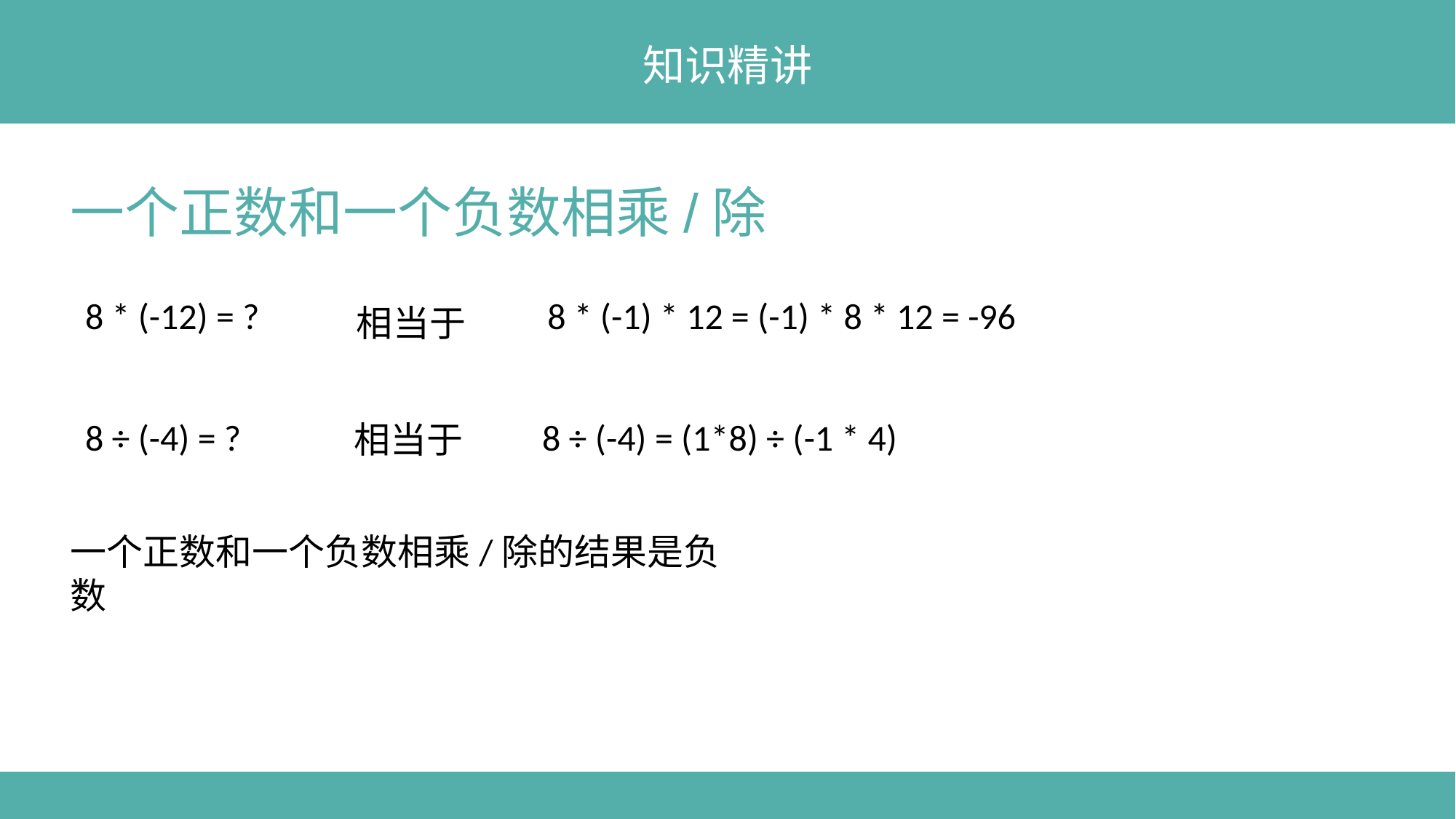

知识精讲

一个正数和一个负数相乘/除
8 * (-12) = ?
8 * (-1) * 12 = (-1) * 8 * 12 = -96
相当于
8 ÷ (-4) = ?
8 ÷ (-4) = (1*8) ÷ (-1 * 4)
相当于
一个正数和一个负数相乘/除的结果是负数